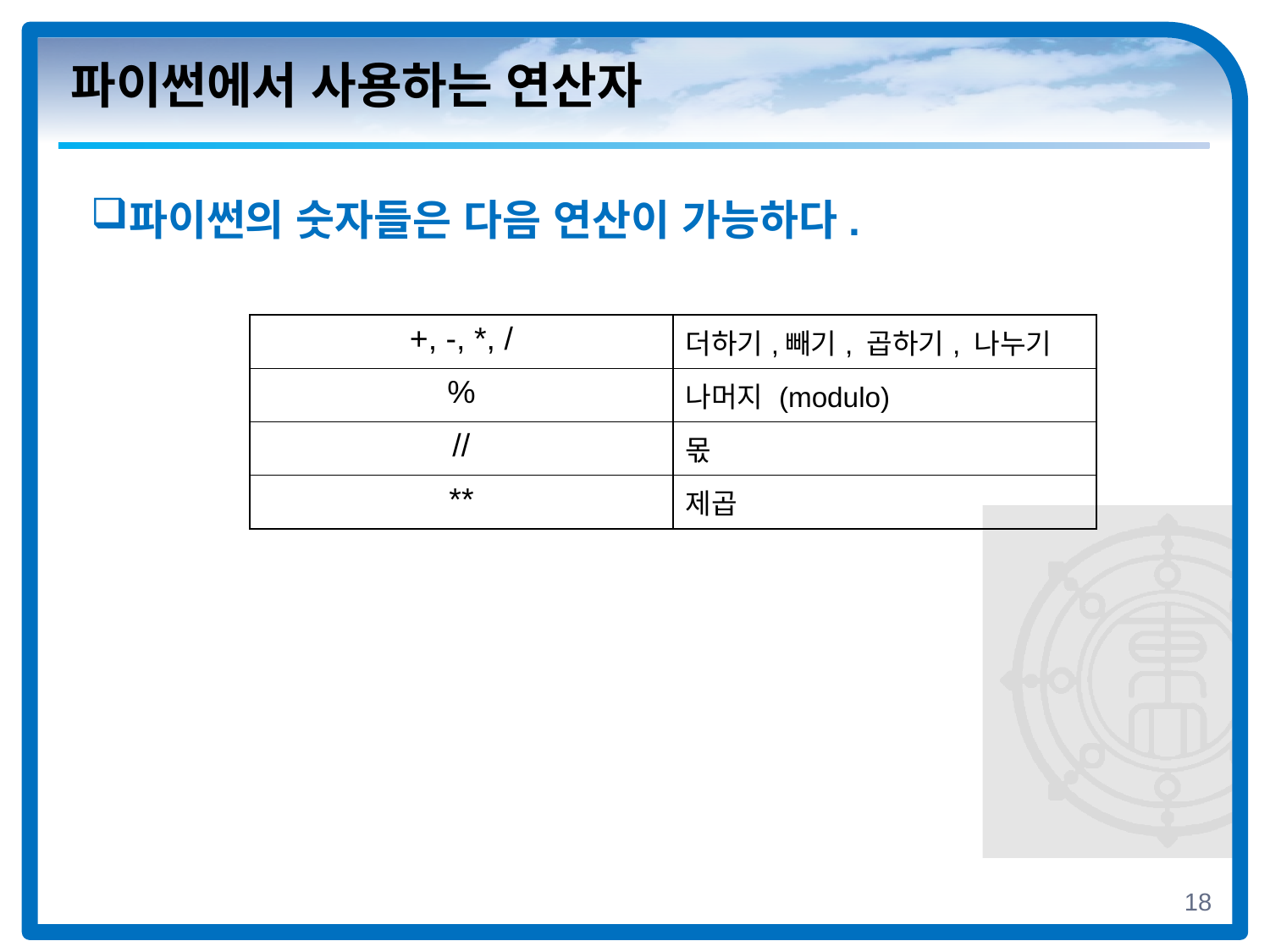

# 파이썬에서 사용하는 연산자
파이썬의 숫자들은 다음 연산이 가능하다.

| +, -, \*, / | 더하기,빼기, 곱하기, 나누기 |
| --- | --- |
| % | 나머지 (modulo) |
| // | 몫 |
| \*\* | 제곱 |
18